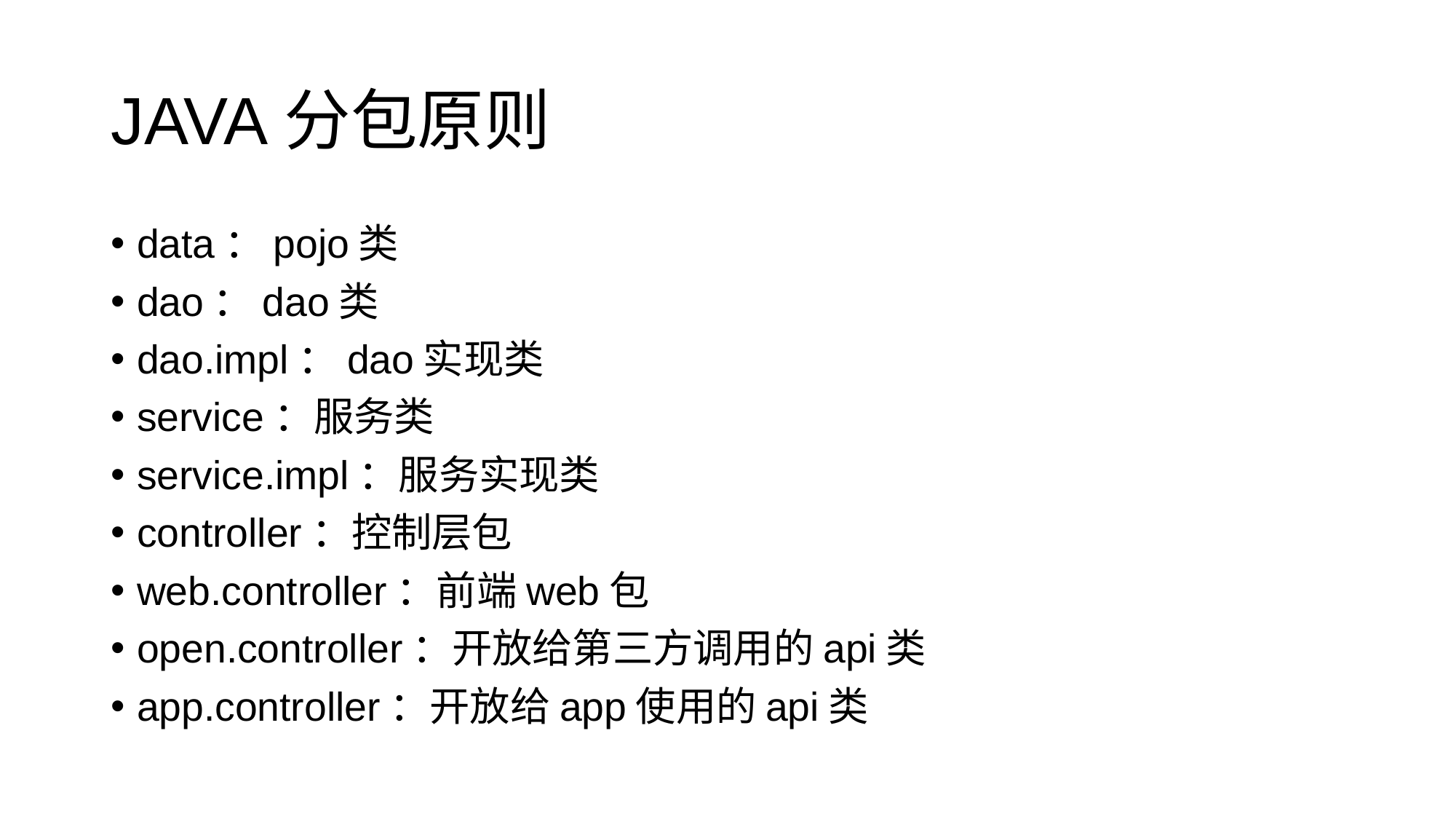

# JAVA分包原则
data：pojo类
dao：dao类
dao.impl：dao实现类
service：服务类
service.impl：服务实现类
controller：控制层包
web.controller：前端web包
open.controller：开放给第三方调用的api类
app.controller：开放给app使用的api类